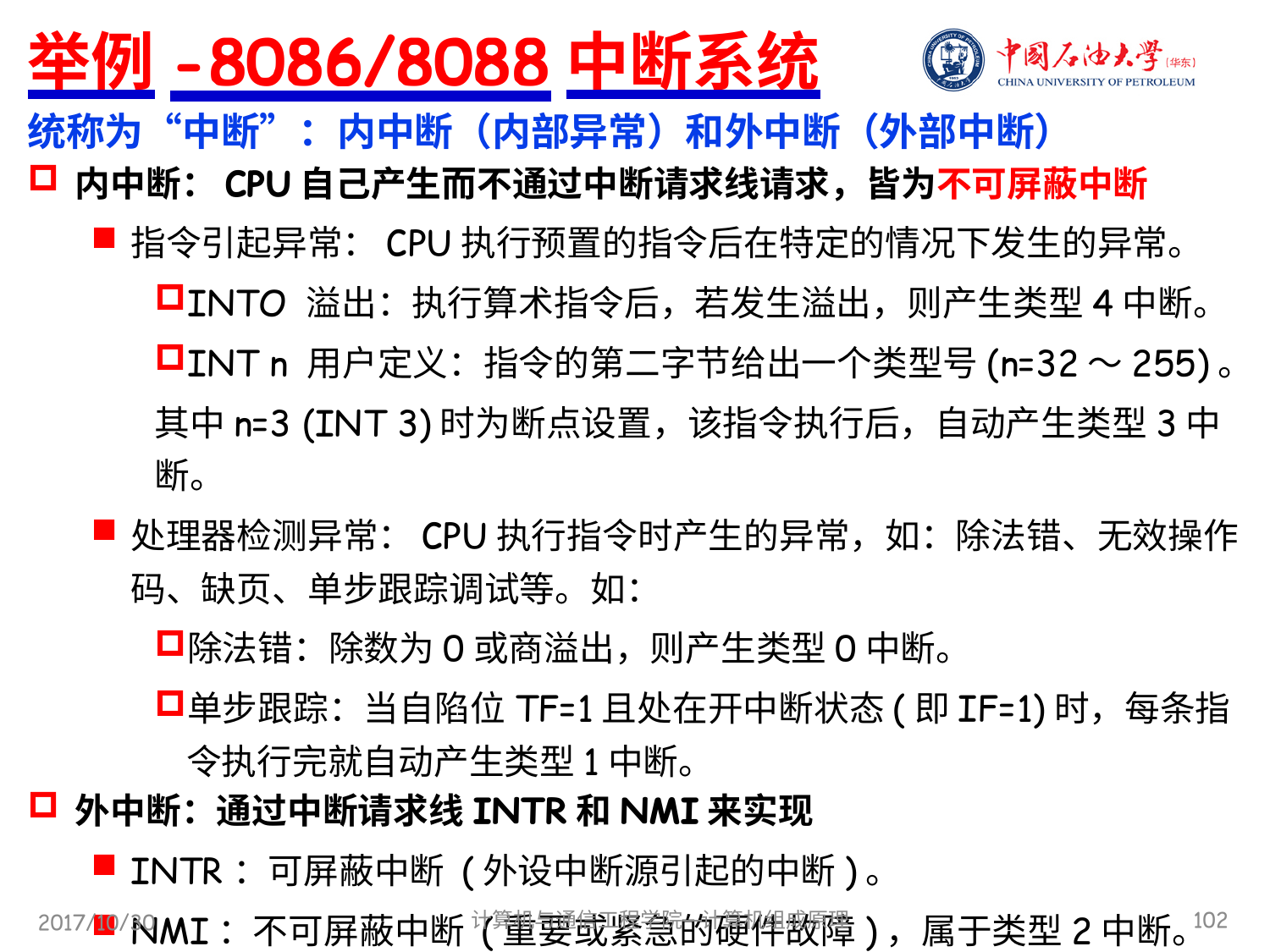

# 举例-8086/8088中断系统
统称为“中断”：内中断（内部异常）和外中断（外部中断）
内中断：CPU自己产生而不通过中断请求线请求，皆为不可屏蔽中断
指令引起异常：CPU执行预置的指令后在特定的情况下发生的异常。
INTO 溢出：执行算术指令后，若发生溢出，则产生类型4中断。
INT n 用户定义：指令的第二字节给出一个类型号(n=32～255)。
其中n=3 (INT 3)时为断点设置，该指令执行后，自动产生类型3中断。
处理器检测异常：CPU执行指令时产生的异常，如：除法错、无效操作码、缺页、单步跟踪调试等。如：
除法错：除数为0或商溢出，则产生类型0中断。
单步跟踪：当自陷位TF=1且处在开中断状态(即IF=1)时，每条指令执行完就自动产生类型1中断。
外中断：通过中断请求线INTR和NMI来实现
INTR：可屏蔽中断 (外设中断源引起的中断)。
NMI：不可屏蔽中断 (重要或紧急的硬件故障)，属于类型2中断。
计算机与通信工程学院—计算机组成原理
102
2017/10/30